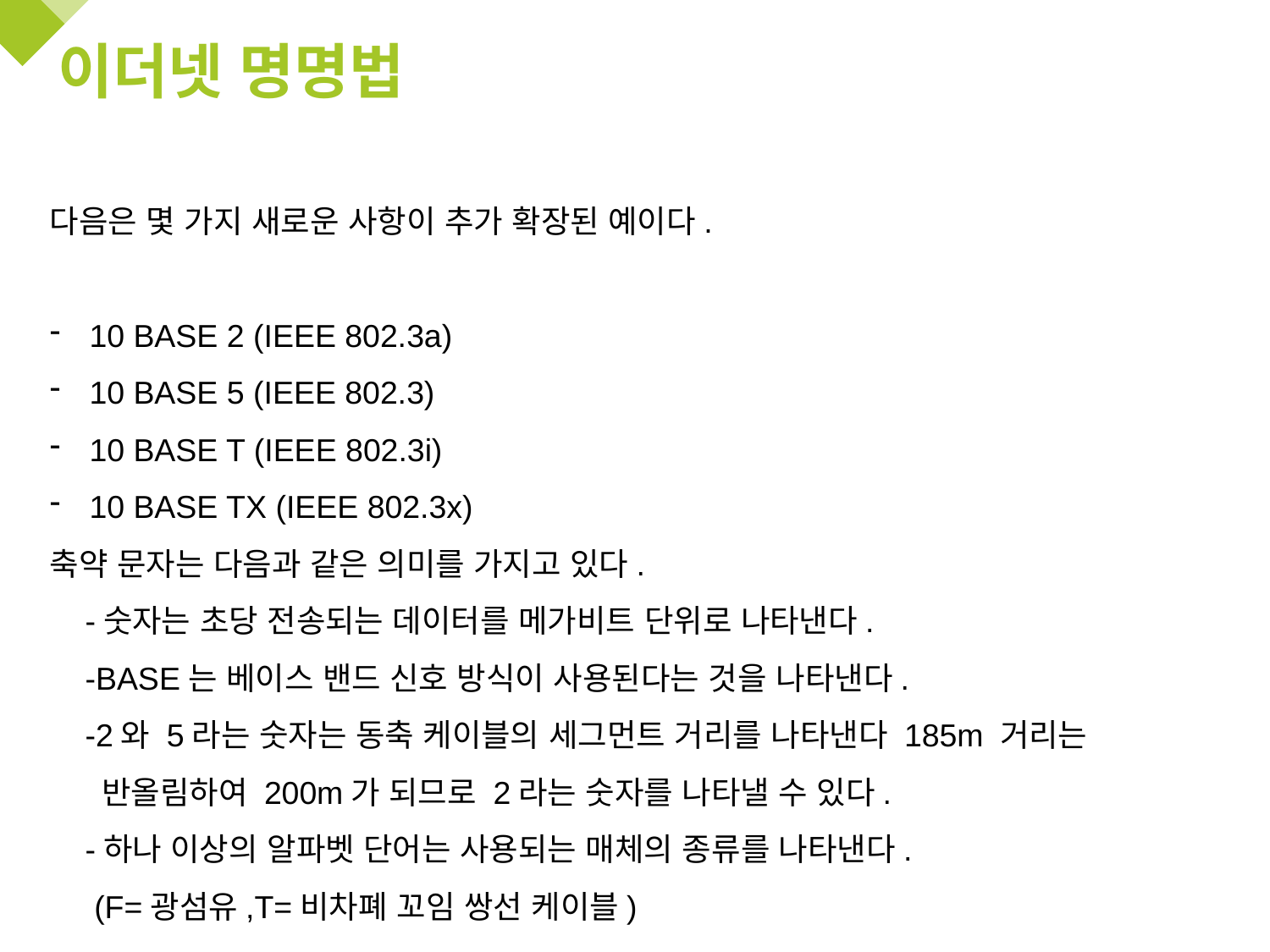

# 이더넷 명명법
다음은 몇 가지 새로운 사항이 추가 확장된 예이다.

10 BASE 2 (IEEE 802.3a)
10 BASE 5 (IEEE 802.3)
10 BASE T (IEEE 802.3i)
10 BASE TX (IEEE 802.3x)
축약 문자는 다음과 같은 의미를 가지고 있다.
    -숫자는 초당 전송되는 데이터를 메가비트 단위로 나타낸다.
    -BASE는 베이스 밴드 신호 방식이 사용된다는 것을 나타낸다.
    -2와 5라는 숫자는 동축 케이블의 세그먼트 거리를 나타낸다 185m 거리는
     반올림하여 200m가 되므로 2라는 숫자를 나타낼 수 있다.
    -하나 이상의 알파벳 단어는 사용되는 매체의 종류를 나타낸다.
     (F=광섬유,T=비차폐 꼬임 쌍선 케이블)